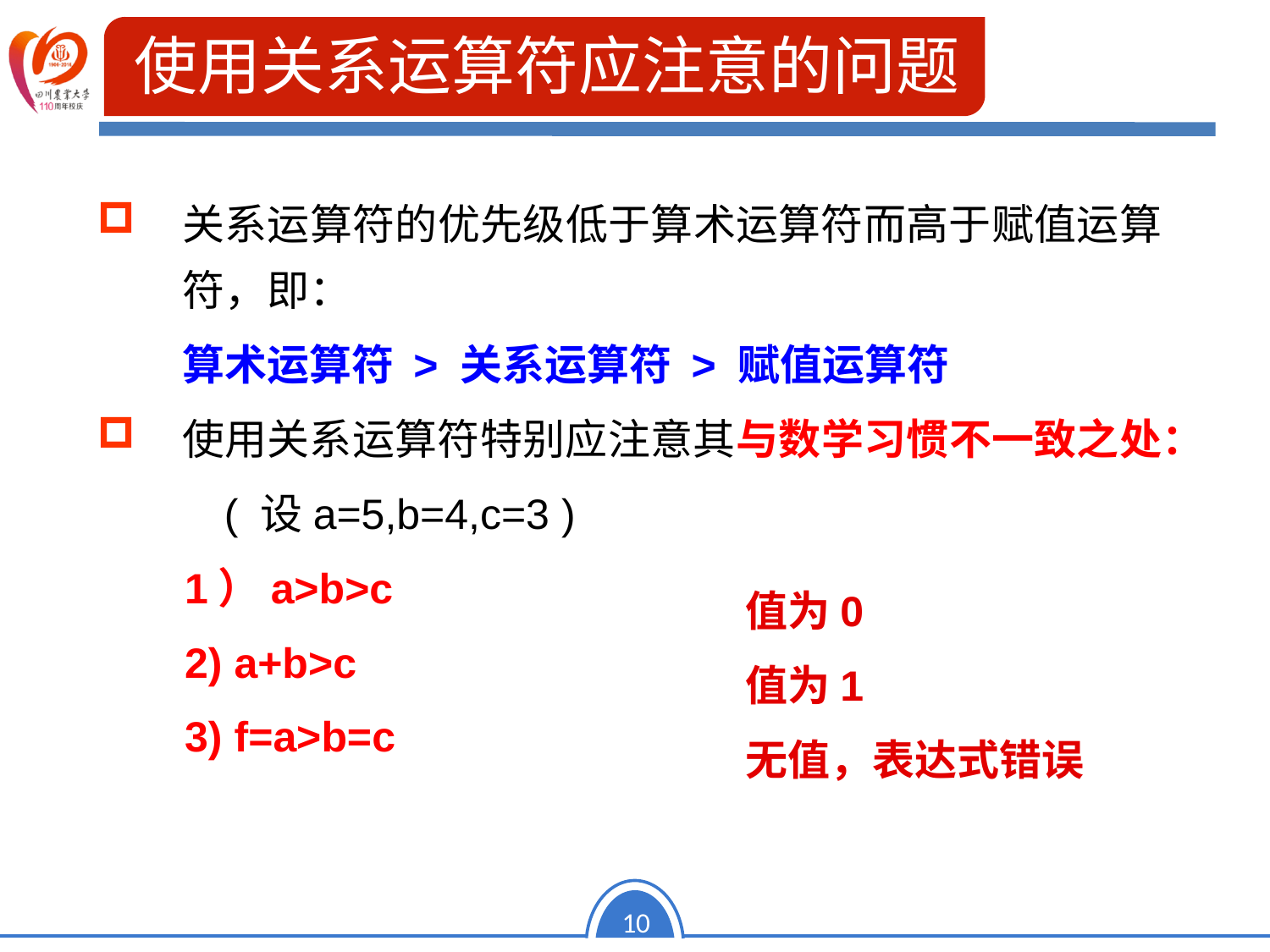

使用关系运算符应注意的问题
关系运算符的优先级低于算术运算符而高于赋值运算符，即：
	算术运算符 > 关系运算符 > 赋值运算符
使用关系运算符特别应注意其与数学习惯不一致之处：
( 设a=5,b=4,c=3 )
  1）a>b>c
  2) a+b>c
  3) f=a>b=c
	值为0
	值为1
	无值，表达式错误